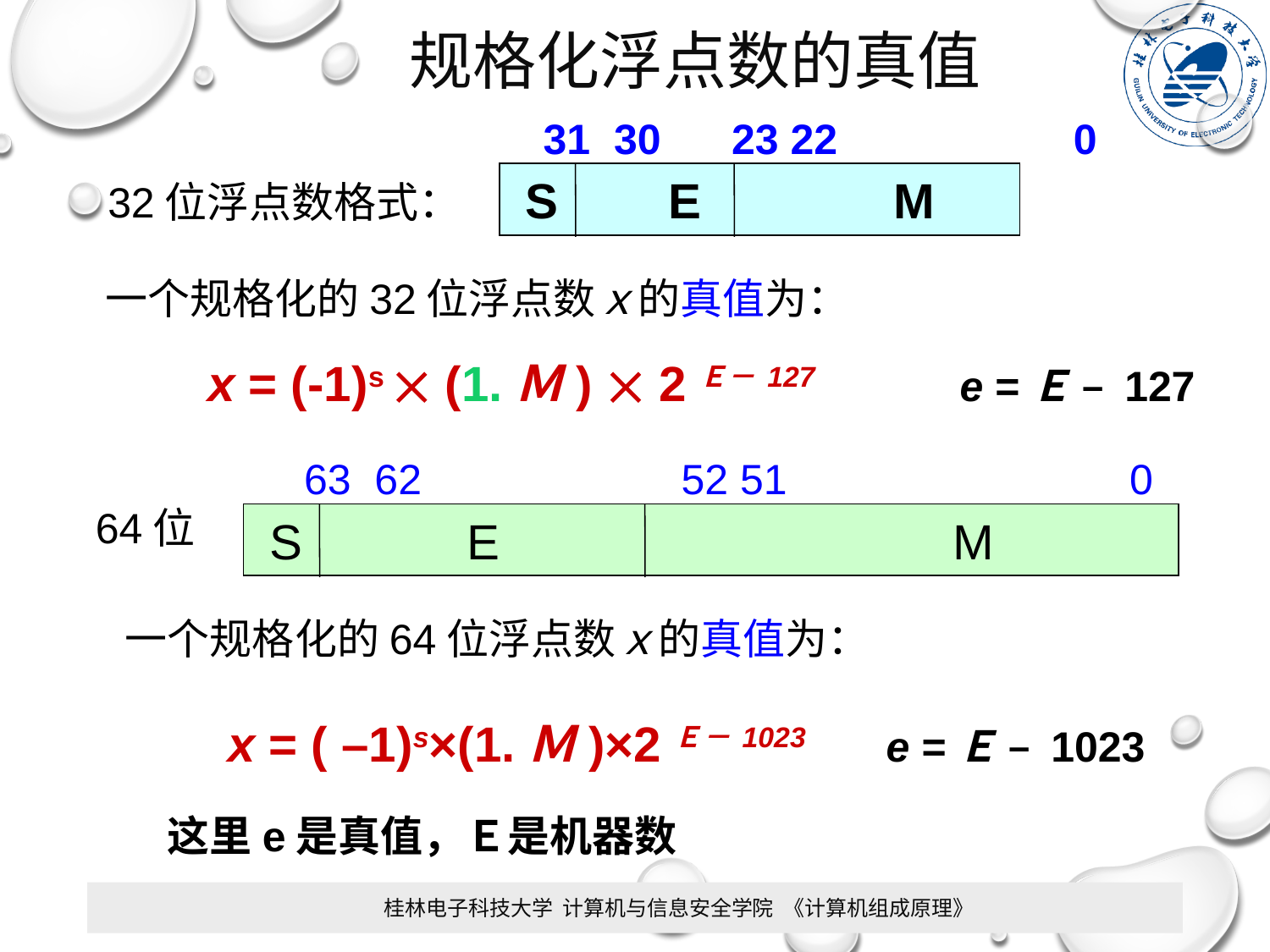

规格化浮点数的真值
31  30      23 22                    0
 S        E              M

32位浮点数格式：
一个规格化的32位浮点数ｘ的真值为：
        x = (-1)s × (1.Ｍ) × 2Ｅ－127                  e =Ｅ – 127
63  62                      52 51                             0
64位
 S            E                                 M

一个规格化的64位浮点数ｘ的真值为：
        x = ( –1)s×(1.Ｍ)×2Ｅ－1023          e =Ｅ – 1023
这里e是真值，Ｅ是机器数
桂林电子科技大学  计算机与信息安全学院  《计算机组成原理》

8